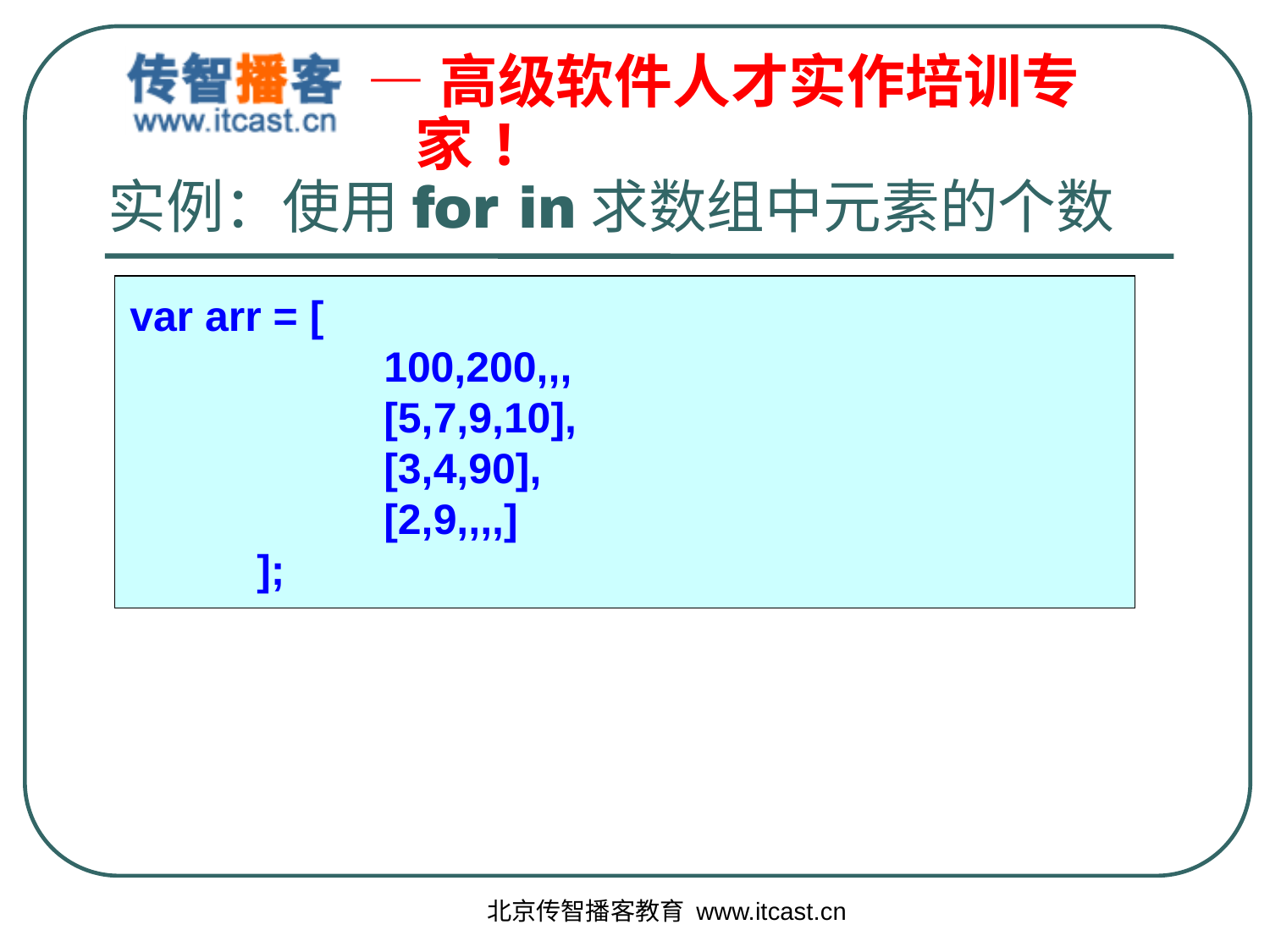

# 实例：使用for in求数组中元素的个数
var arr = [
		100,200,,,
		[5,7,9,10],
		[3,4,90],
		[2,9,,,,]
	];